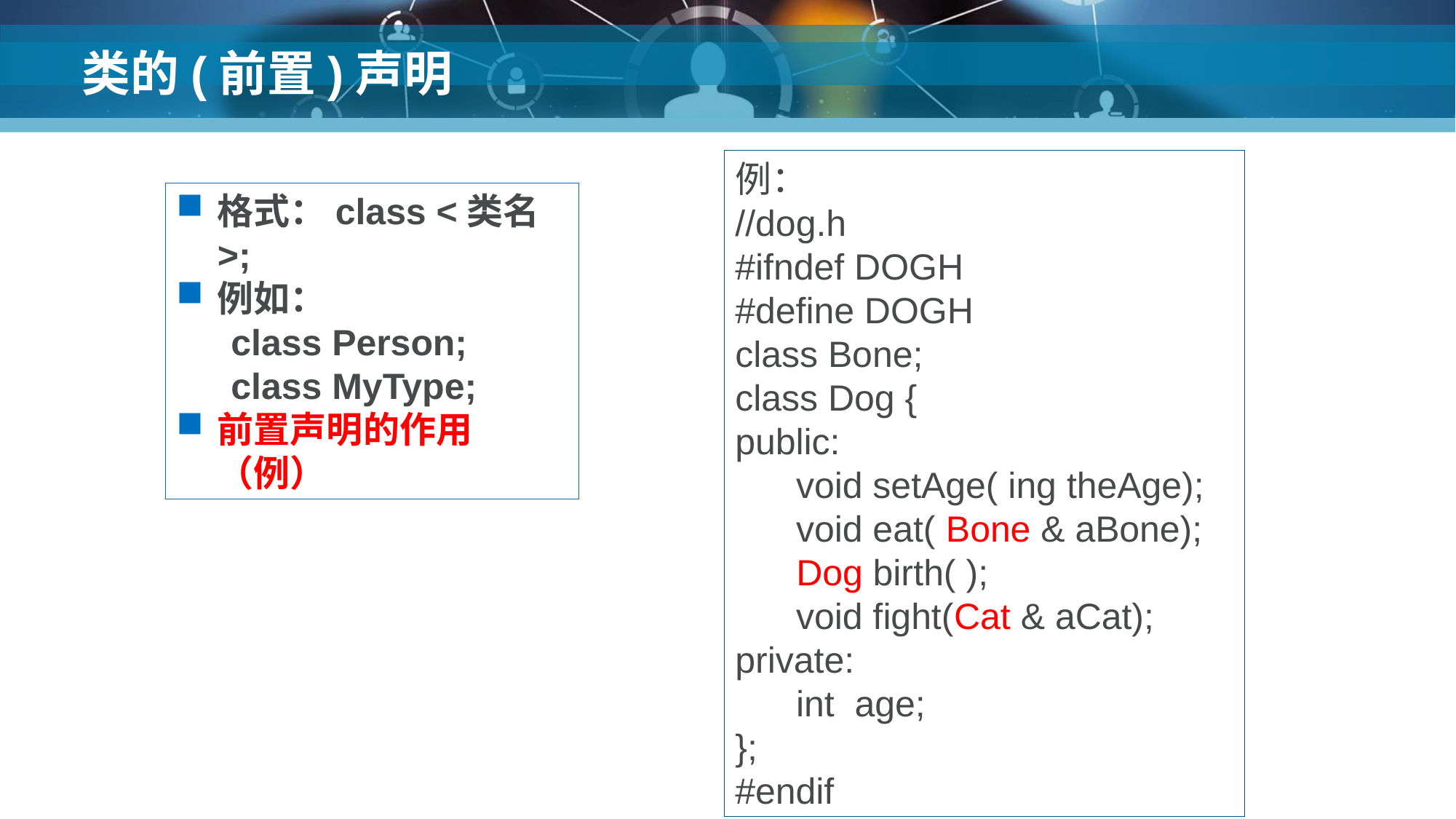

# 类的(前置)声明
例：
//dog.h
#ifndef DOGH
#define DOGH
class Bone;
class Dog {
public:
      void setAge( ing theAge);
      void eat( Bone & aBone);
      Dog birth( );
      void fight(Cat & aCat);
private:
      int  age;
};
#endif
格式：class <类名>;
例如：
class Person;
class MyType;
前置声明的作用（例）